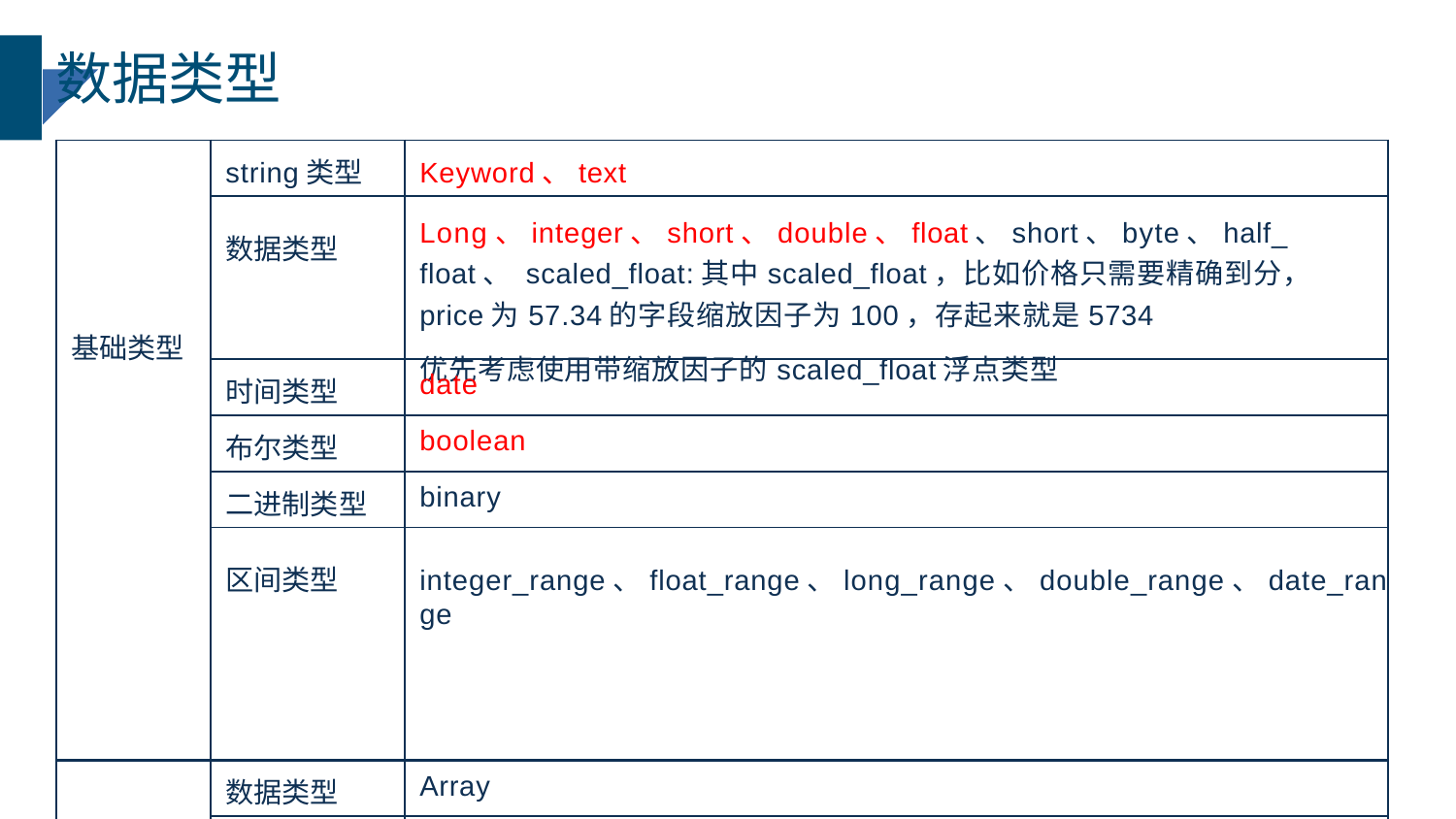

# 数据类型
| 基础类型 | string类型 | Keyword、text |
| --- | --- | --- |
|  | 数据类型 | Long、integer、short、double、float、short、byte、half\_float、 scaled\_float:其中scaled\_float，比如价格只需要精确到分，price为57.34的字段缩放因子为100，存起来就是5734 优先考虑使用带缩放因子的scaled\_float浮点类型 |
|  | 时间类型 | date |
|  | 布尔类型 | boolean |
|  | 二进制类型 | binary |
|  | 区间类型 | integer\_range、float\_range、long\_range、double\_range、date\_range |
| 复杂类型 | 数据类型 | Array |
|  | 对象类型 | Object |
|  | Nested类型 | nested |
| 特定类型 | 特定类型 | GEO地理类型、IP类型、自动补全类型、父子类型、 |